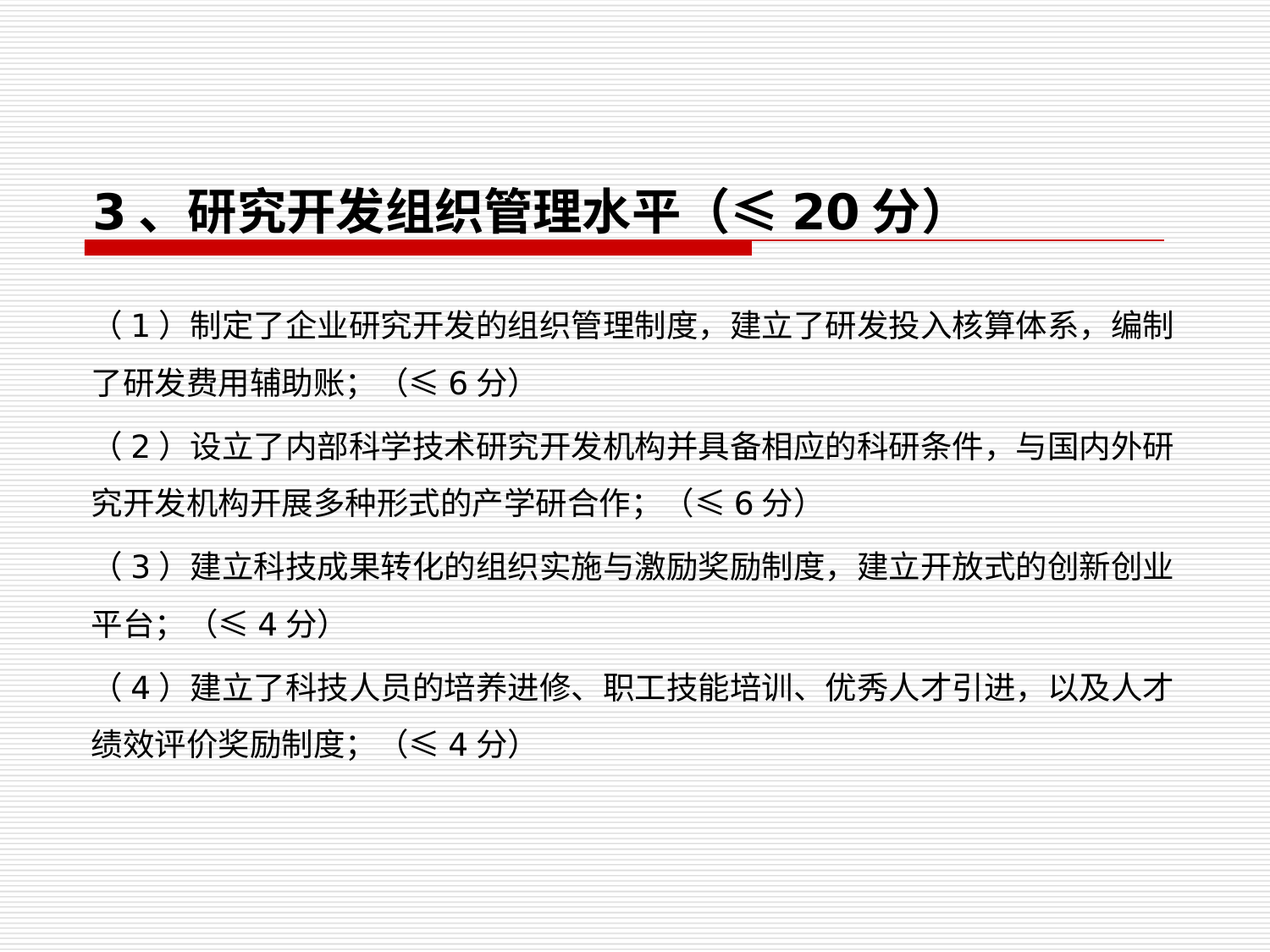

# 3、研究开发组织管理水平（≤20分）
（1）制定了企业研究开发的组织管理制度，建立了研发投入核算体系，编制了研发费用辅助账；（≤6分）
（2）设立了内部科学技术研究开发机构并具备相应的科研条件，与国内外研究开发机构开展多种形式的产学研合作；（≤6分）
（3）建立科技成果转化的组织实施与激励奖励制度，建立开放式的创新创业平台；（≤4分）
（4）建立了科技人员的培养进修、职工技能培训、优秀人才引进，以及人才绩效评价奖励制度；（≤4分）